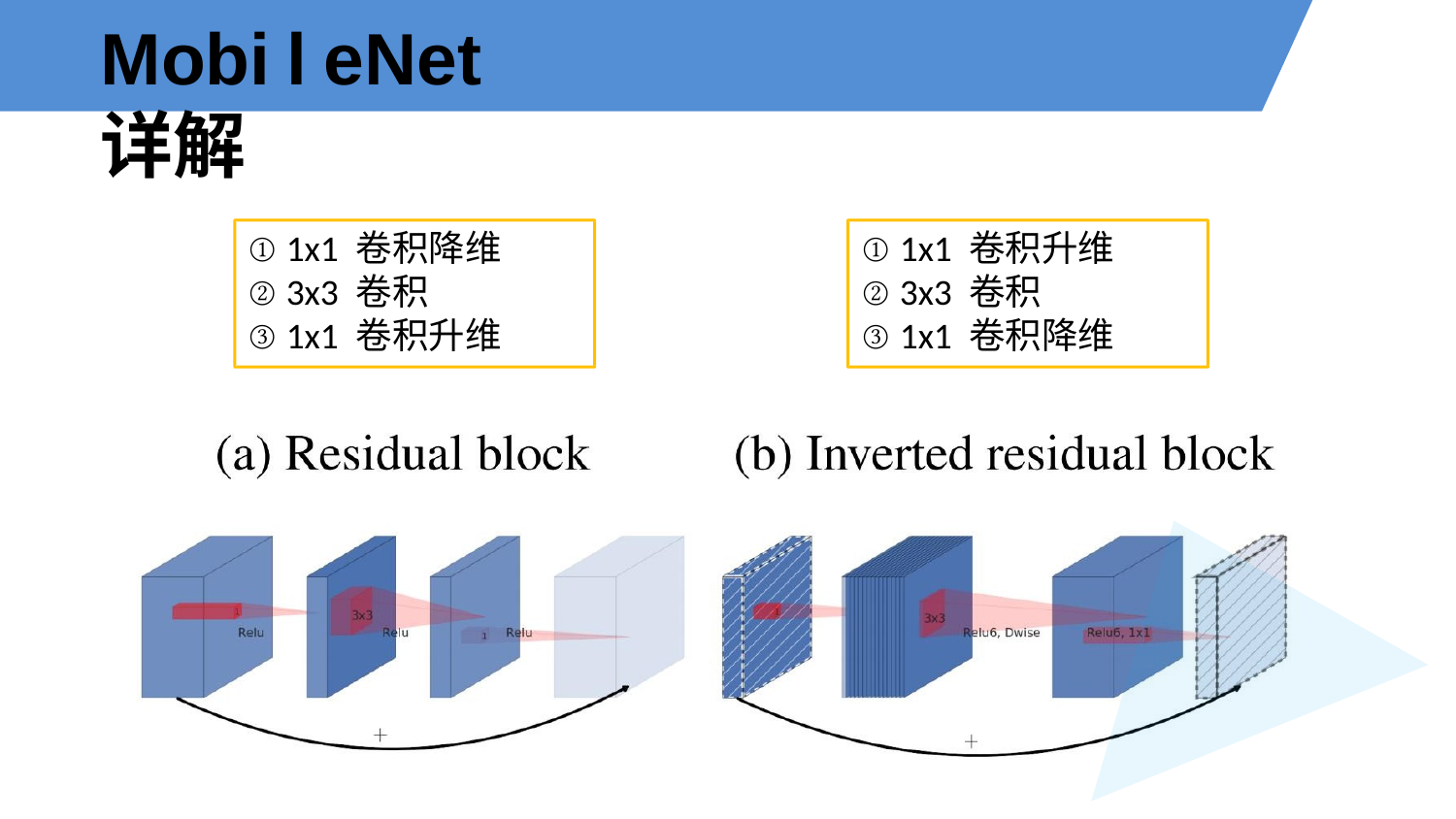

# MobileNet详解

① 1x1 卷积降维
② 3x3 卷积
③ 1x1 卷积升维
① 1x1 卷积升维
② 3x3 卷积
③ 1x1 卷积降维